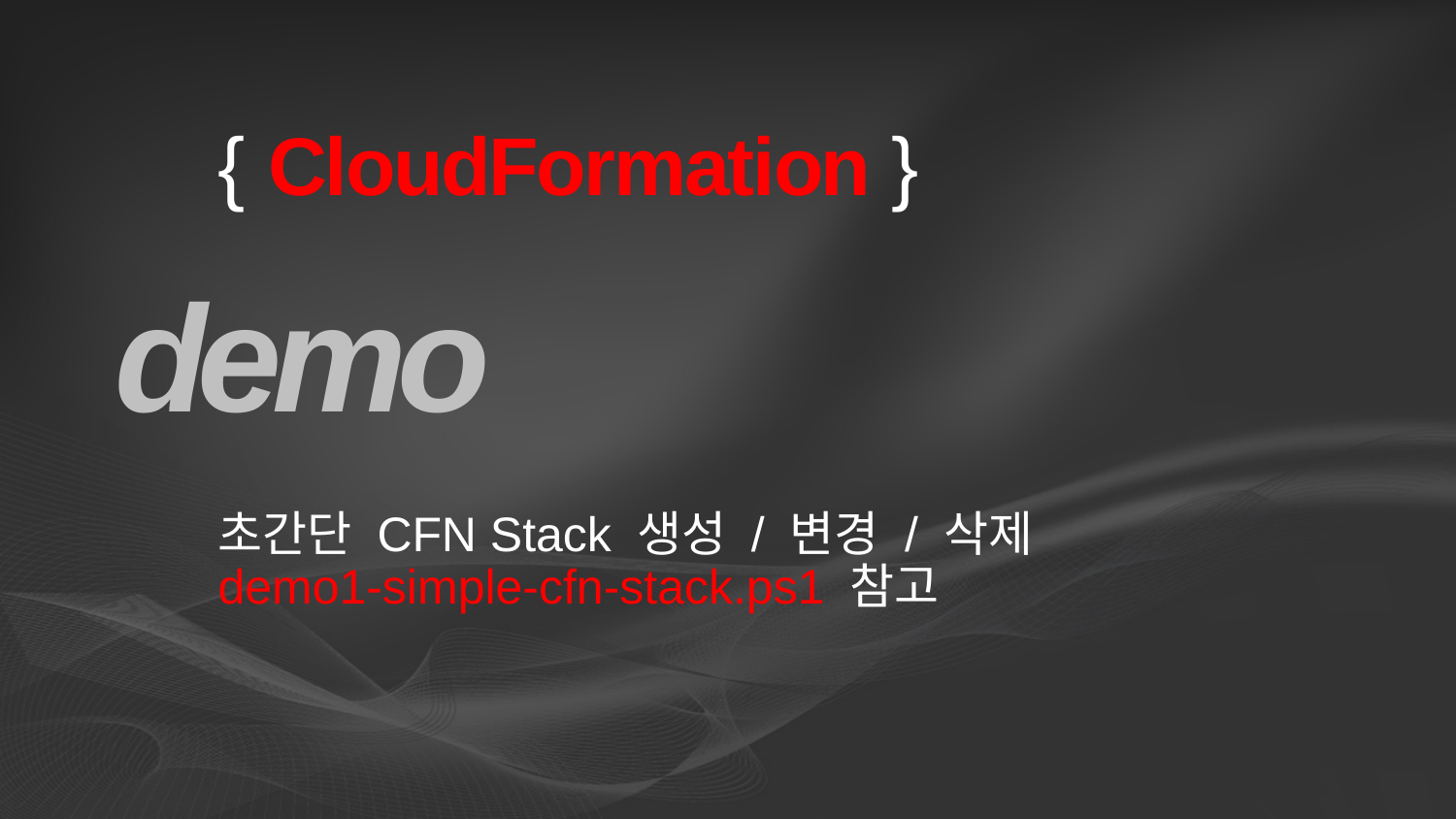

# { CloudFormation }
demo
초간단 CFN Stack 생성 / 변경 / 삭제
demo1-simple-cfn-stack.ps1 참고